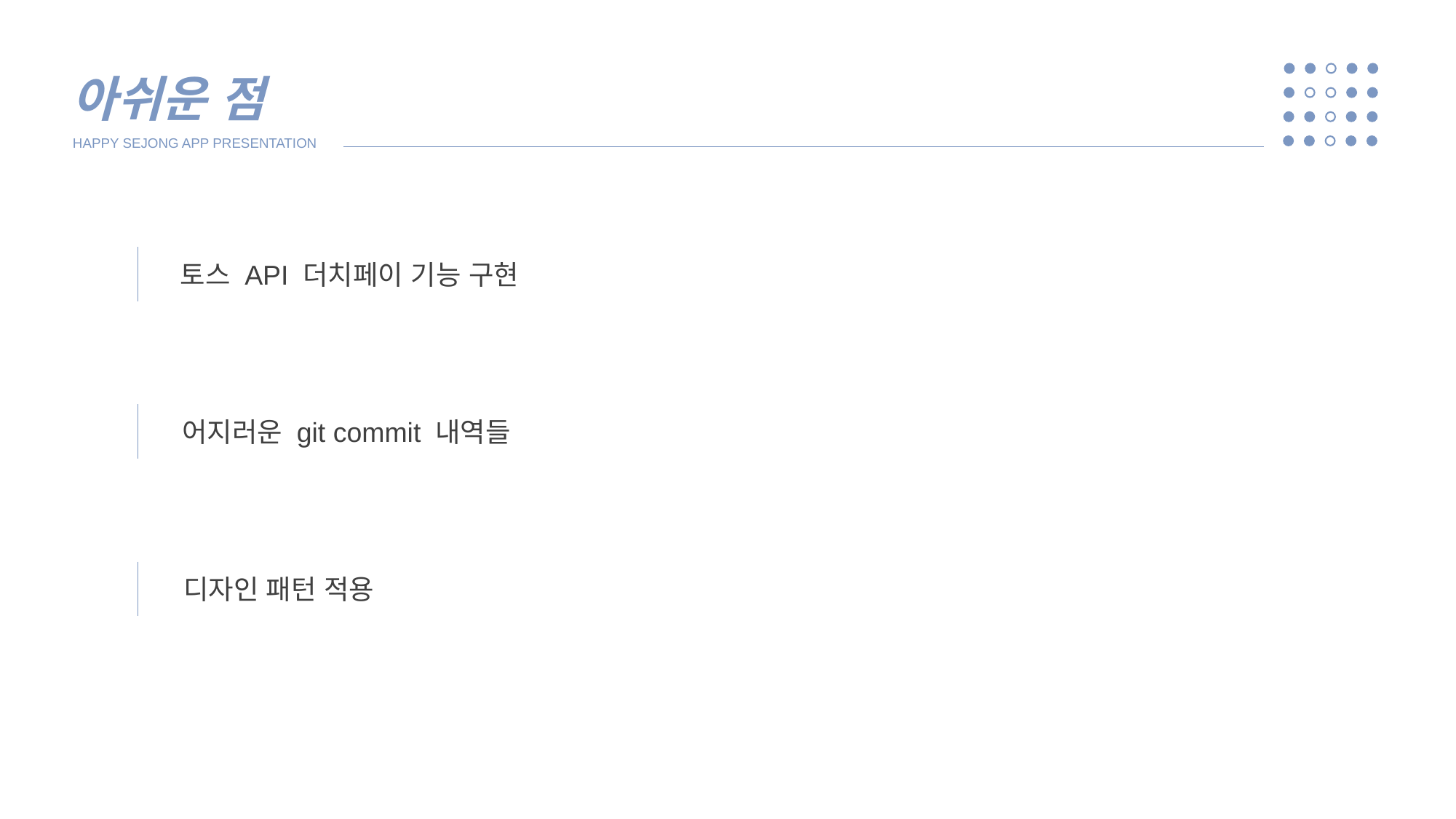

아쉬운 점
HAPPY SEJONG APP PRESENTATION

토스 API 더치페이 기능 구현
어지러운 git commit 내역들
디자인 패턴 적용